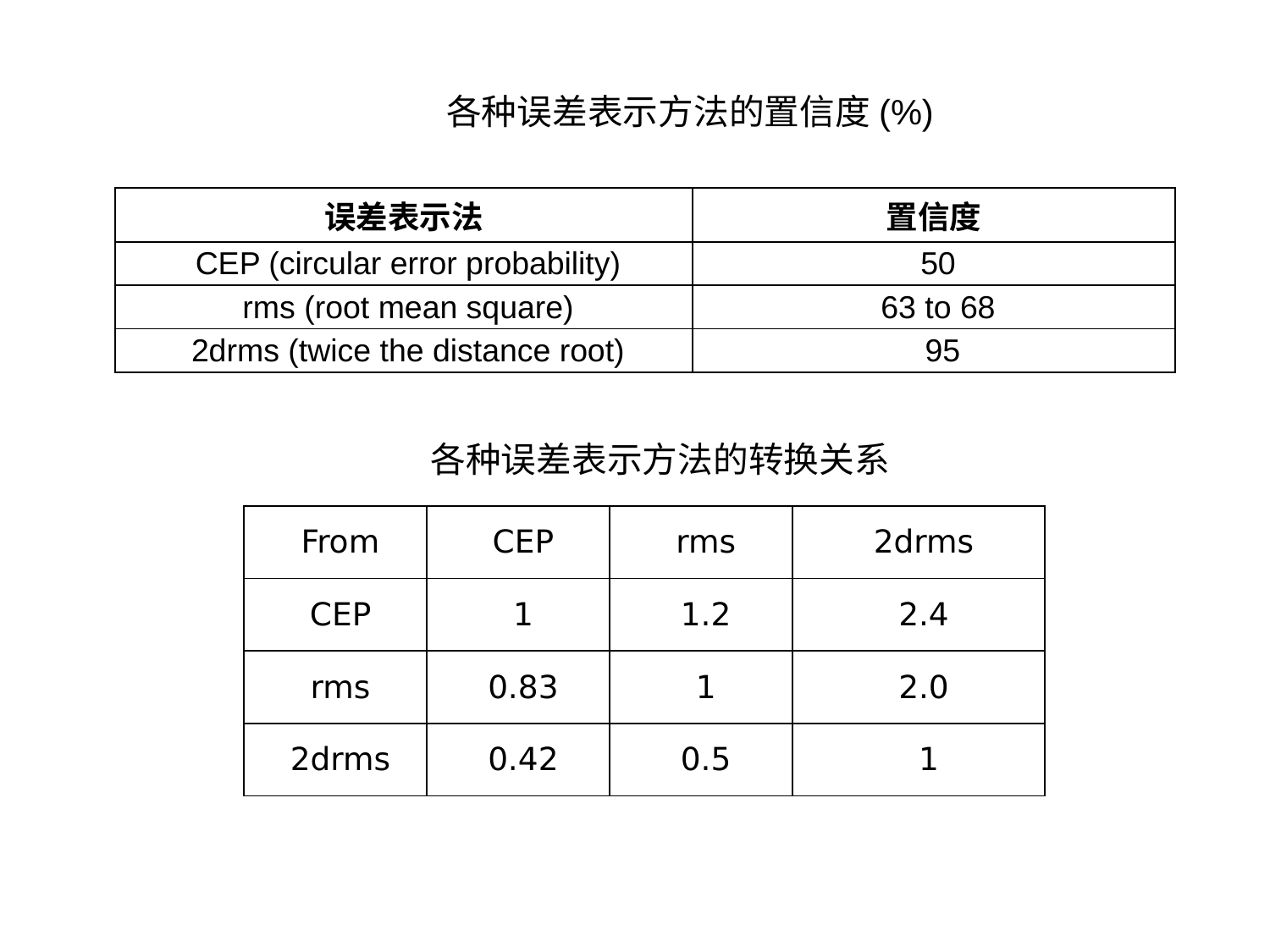

各种误差表示方法的置信度(%)
| 误差表示法 | 置信度 |
| --- | --- |
| CEP (circular error probability) | 50 |
| rms (root mean square) | 63 to 68 |
| 2drms (twice the distance root) | 95 |
各种误差表示方法的转换关系
| From | CEP | rms | 2drms |
| --- | --- | --- | --- |
| CEP | 1 | 1.2 | 2.4 |
| rms | 0.83 | 1 | 2.0 |
| 2drms | 0.42 | 0.5 | 1 |